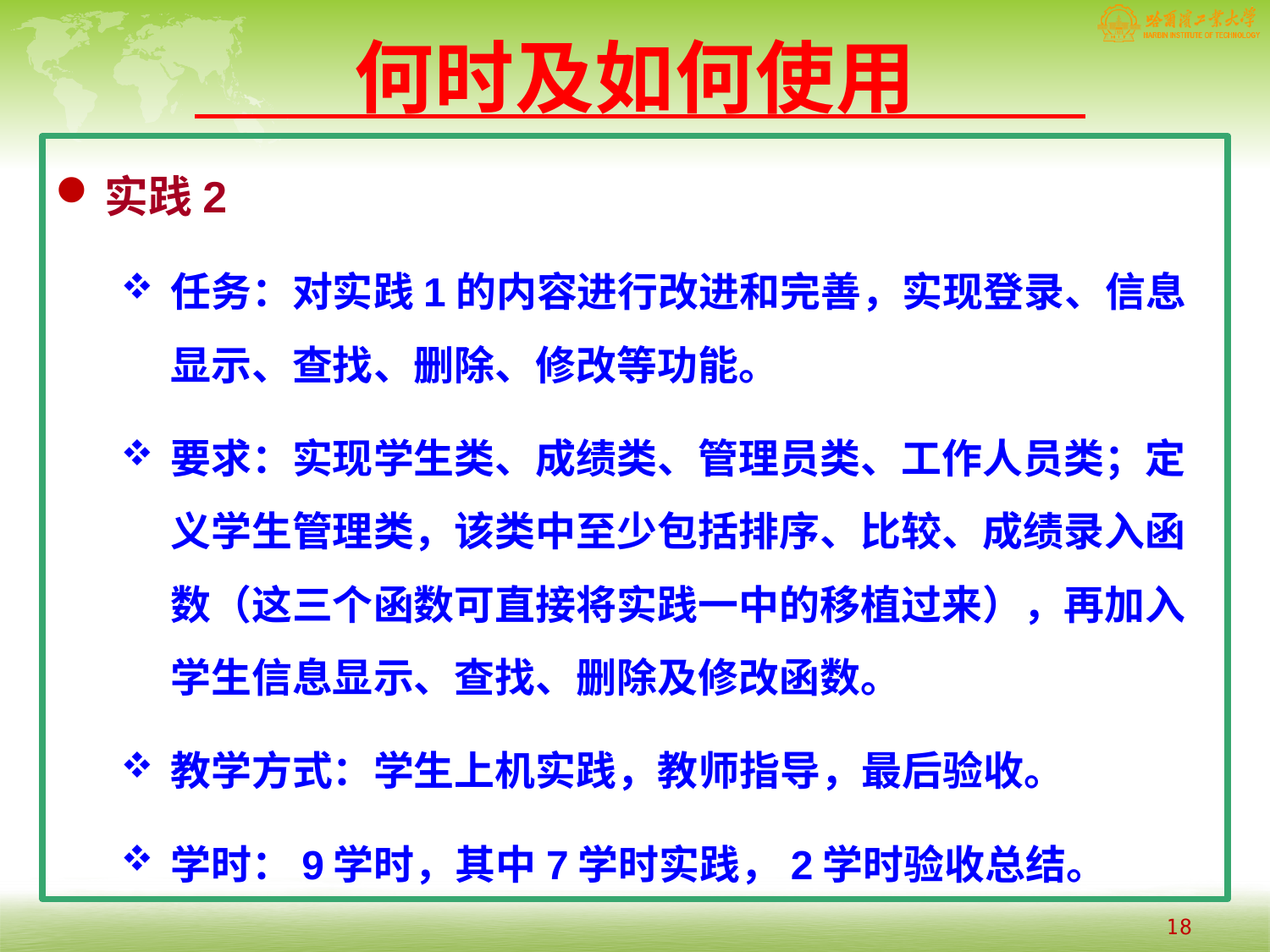

# 何时及如何使用
实践2
任务：对实践1的内容进行改进和完善，实现登录、信息显示、查找、删除、修改等功能。
要求：实现学生类、成绩类、管理员类、工作人员类；定义学生管理类，该类中至少包括排序、比较、成绩录入函数（这三个函数可直接将实践一中的移植过来），再加入学生信息显示、查找、删除及修改函数。
教学方式：学生上机实践，教师指导，最后验收。
学时：9学时，其中7学时实践，2学时验收总结。

18